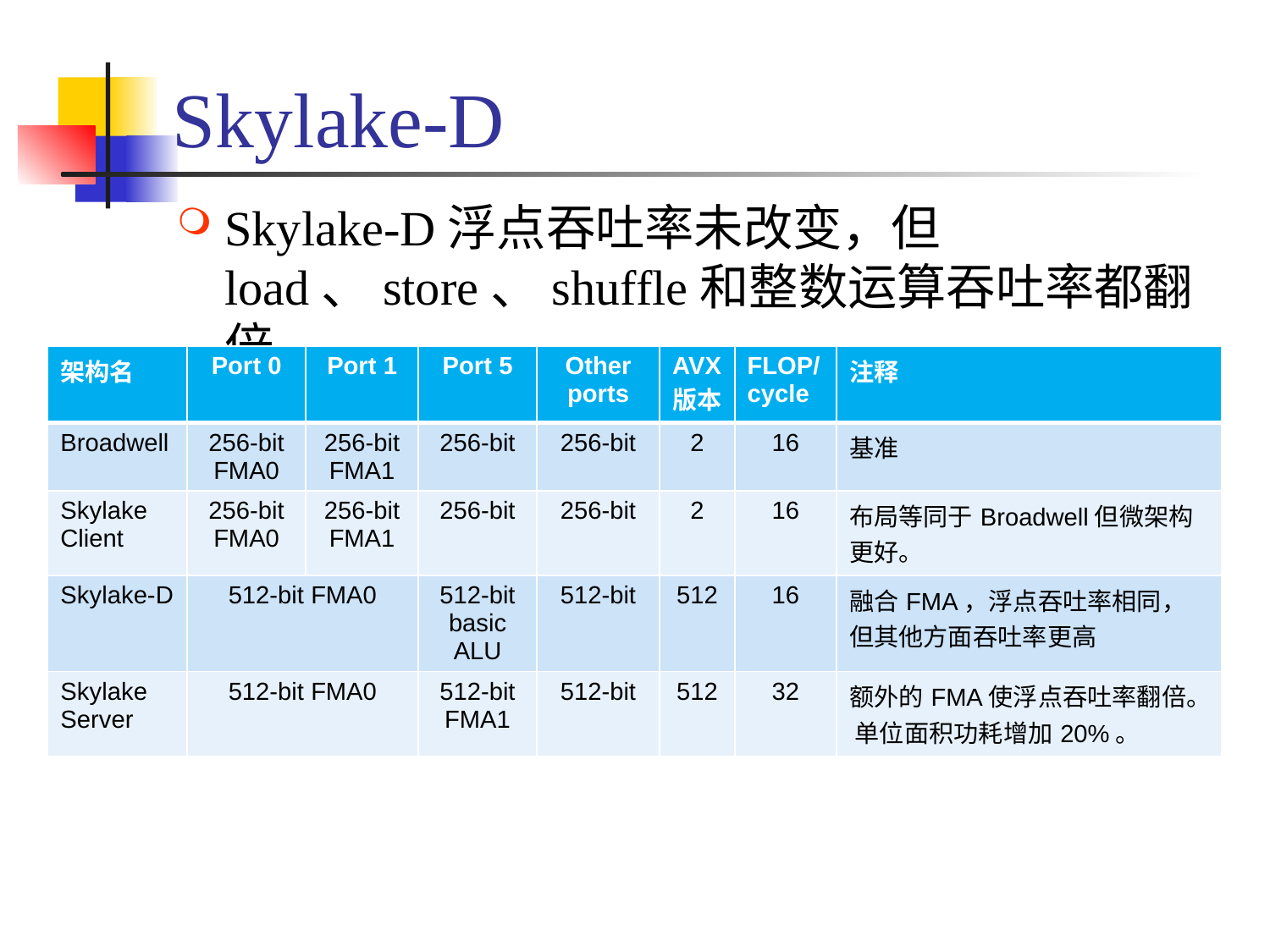

# Skylake-D
Skylake-D浮点吞吐率未改变，但load、store、shuffle和整数运算吞吐率都翻倍
| 架构名 | Port 0 | Port 1 | Port 5 | Other ports | AVX版本 | FLOP/cycle | 注释 |
| --- | --- | --- | --- | --- | --- | --- | --- |
| Broadwell | 256-bit FMA0 | 256-bit FMA1 | 256-bit | 256-bit | 2 | 16 | 基准 |
| Skylake Client | 256-bit FMA0 | 256-bit FMA1 | 256-bit | 256-bit | 2 | 16 | 布局等同于Broadwell但微架构更好。 |
| Skylake-D | 512-bit FMA0 |  | 512-bit basic ALU | 512-bit | 512 | 16 | 融合FMA，浮点吞吐率相同，但其他方面吞吐率更高 |
| Skylake Server | 512-bit FMA0 |  | 512-bit FMA1 | 512-bit | 512 | 32 | 额外的FMA使浮点吞吐率翻倍。 单位面积功耗增加20%。 |